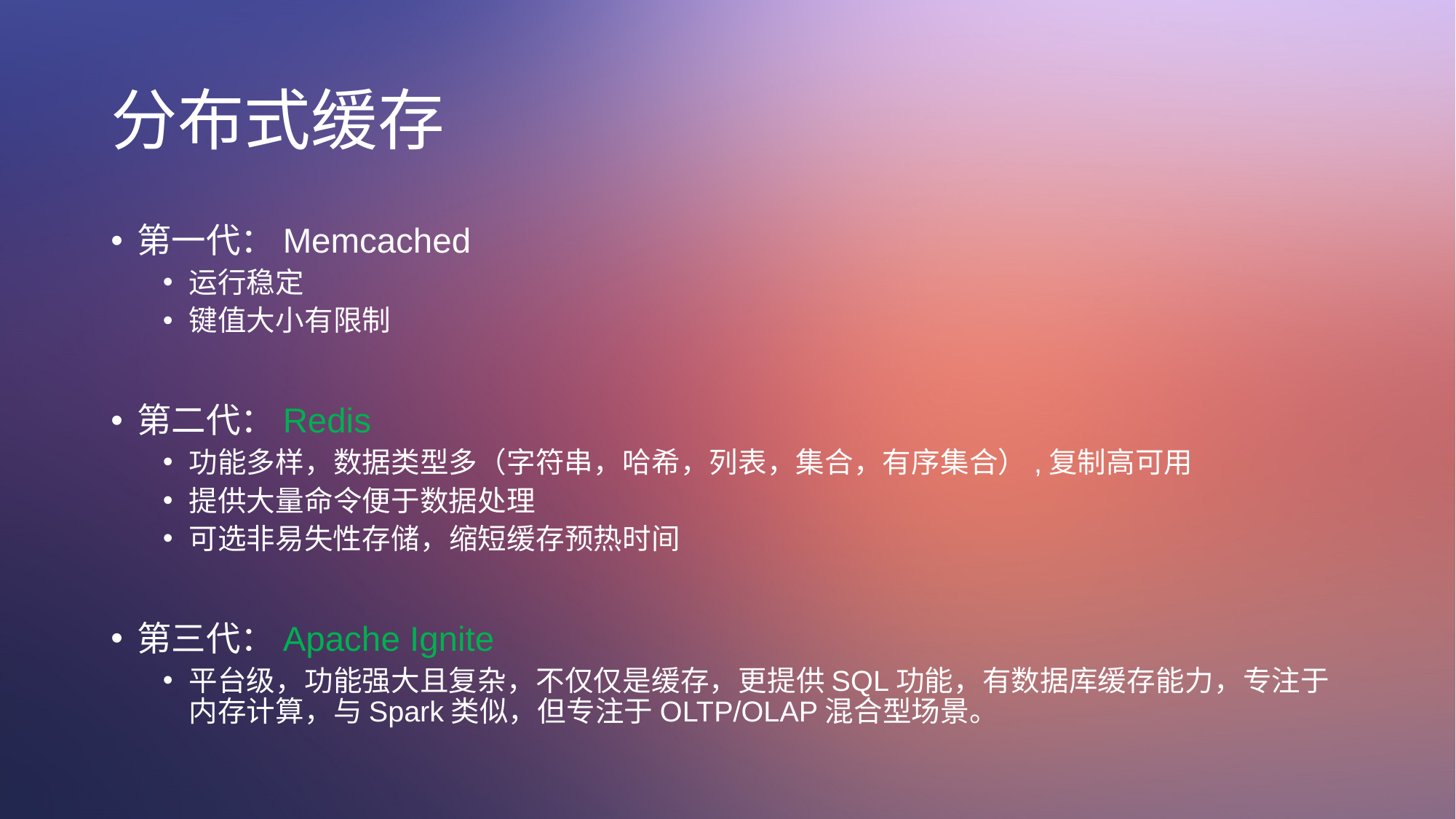

# 分布式缓存
第一代：Memcached
运行稳定
键值大小有限制

第二代：Redis
功能多样，数据类型多（字符串，哈希，列表，集合，有序集合）,复制高可用
提供大量命令便于数据处理
可选非易失性存储，缩短缓存预热时间

第三代：Apache Ignite
平台级，功能强大且复杂，不仅仅是缓存，更提供SQL功能，有数据库缓存能力，专注于内存计算，与Spark类似，但专注于OLTP/OLAP混合型场景。